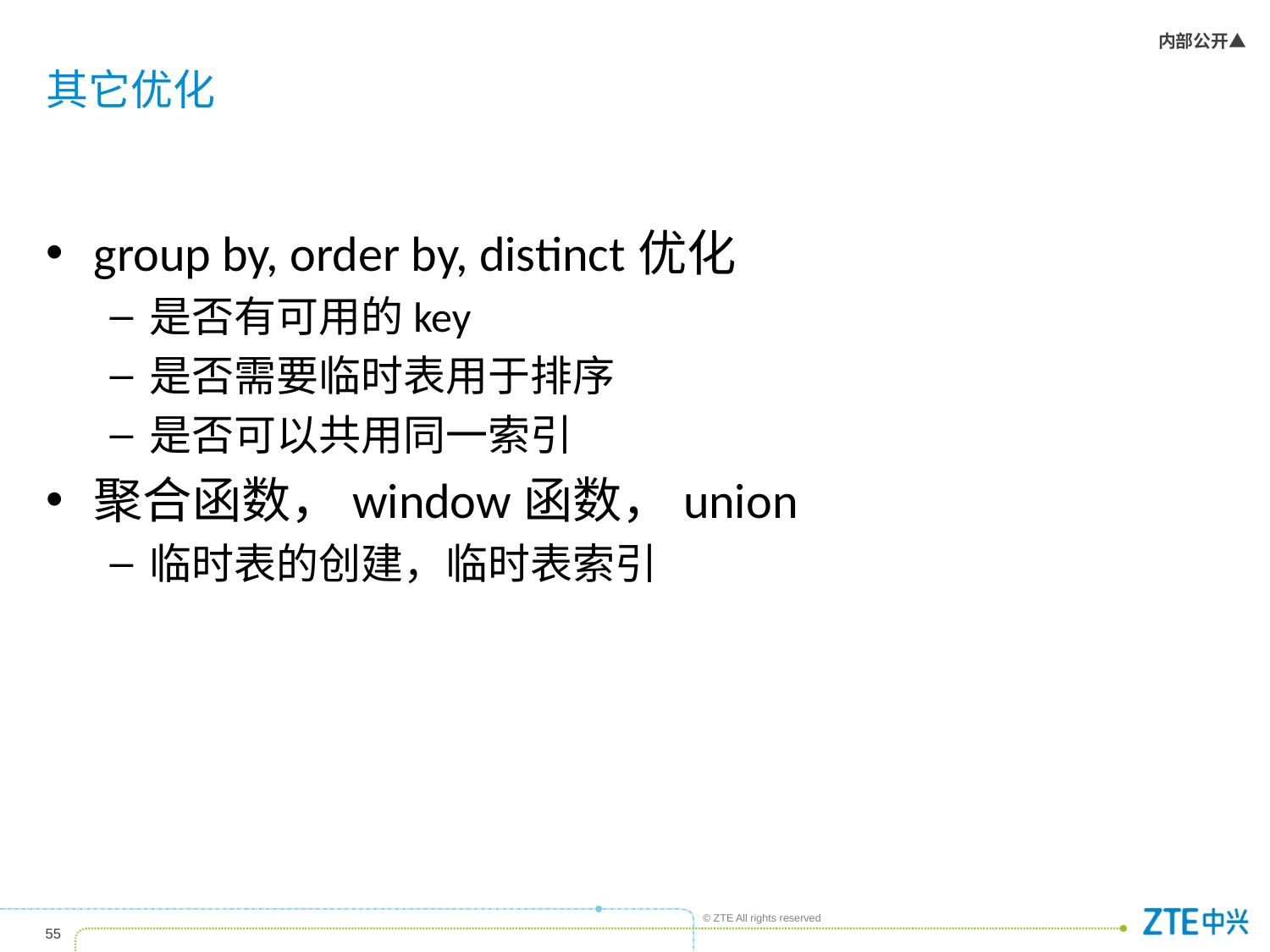

# 其它优化
group by, order by, distinct优化
是否有可用的key
是否需要临时表用于排序
是否可以共用同一索引
聚合函数，window函数，union
临时表的创建，临时表索引